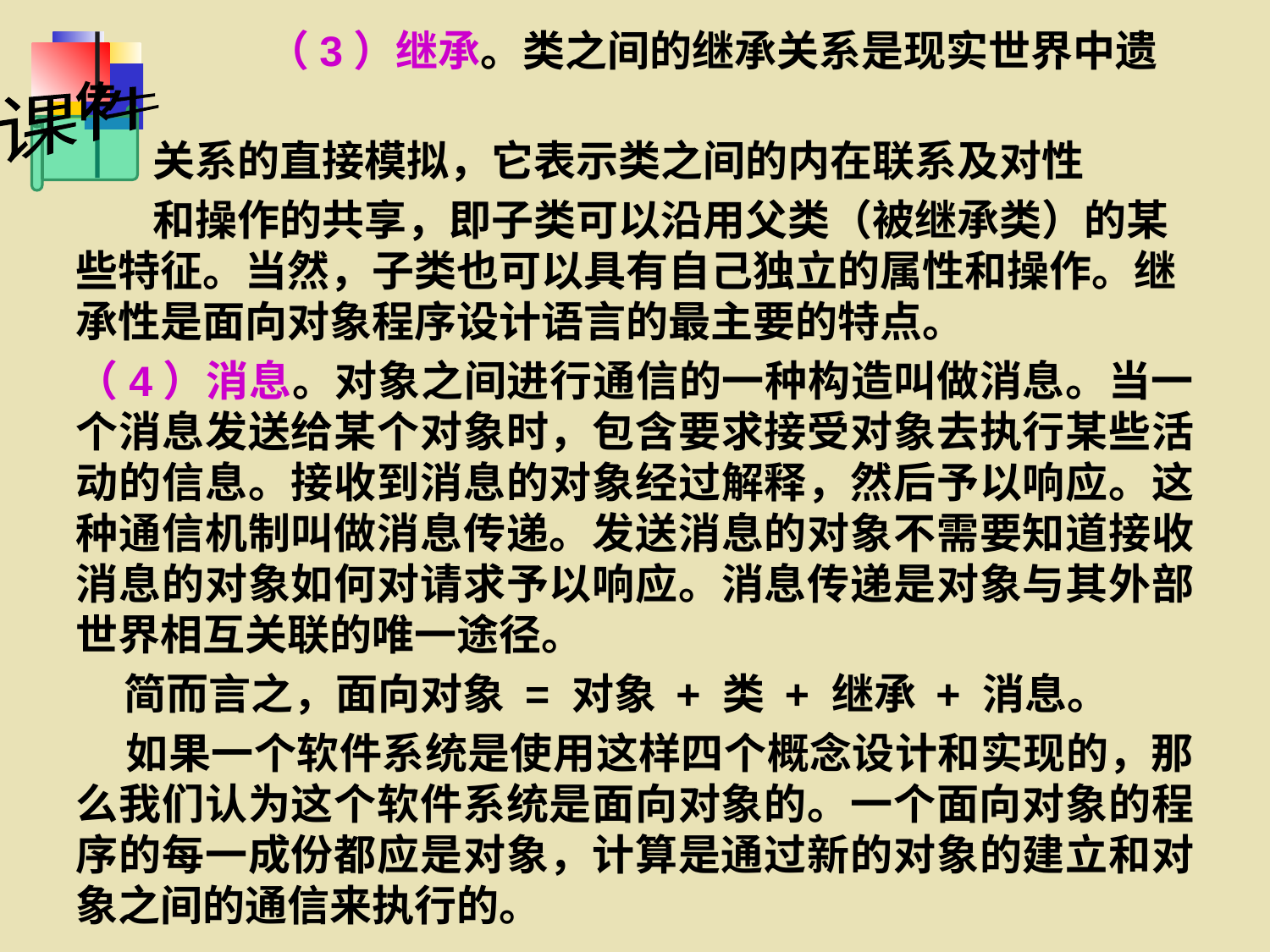

（3）继承。类之间的继承关系是现实世界中遗传
       关系的直接模拟，它表示类之间的内在联系及对性
       和操作的共享，即子类可以沿用父类（被继承类）的某些特征。当然，子类也可以具有自己独立的属性和操作。继承性是面向对象程序设计语言的最主要的特点。
（4）消息。对象之间进行通信的一种构造叫做消息。当一个消息发送给某个对象时，包含要求接受对象去执行某些活动的信息。接收到消息的对象经过解释，然后予以响应。这种通信机制叫做消息传递。发送消息的对象不需要知道接收消息的对象如何对请求予以响应。消息传递是对象与其外部世界相互关联的唯一途径。
    简而言之，面向对象 = 对象 + 类 + 继承 + 消息。
    如果一个软件系统是使用这样四个概念设计和实现的，那么我们认为这个软件系统是面向对象的。一个面向对象的程序的每一成份都应是对象，计算是通过新的对象的建立和对象之间的通信来执行的。